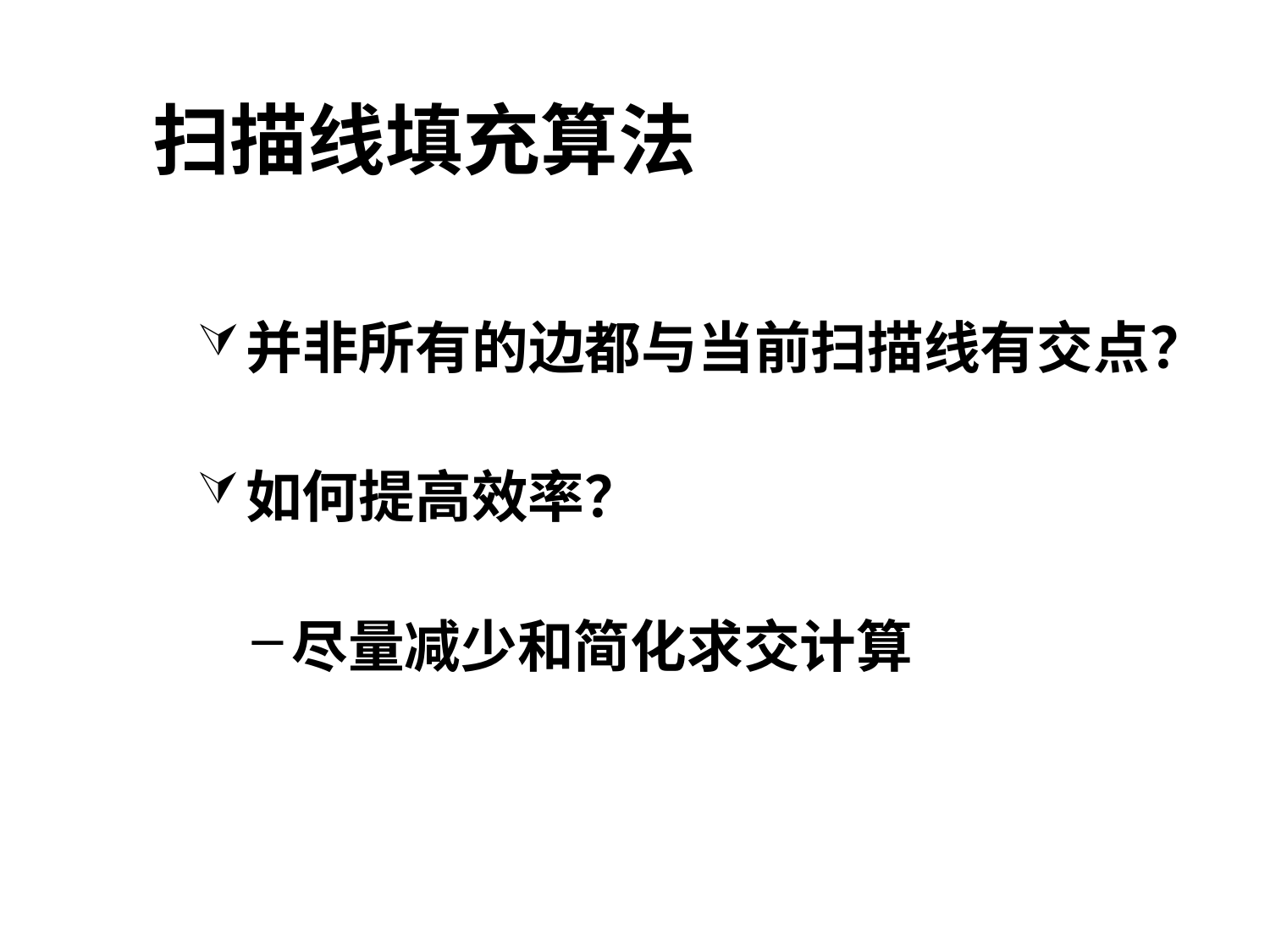

# 扫描线填充算法
并非所有的边都与当前扫描线有交点？
如何提高效率？
尽量减少和简化求交计算